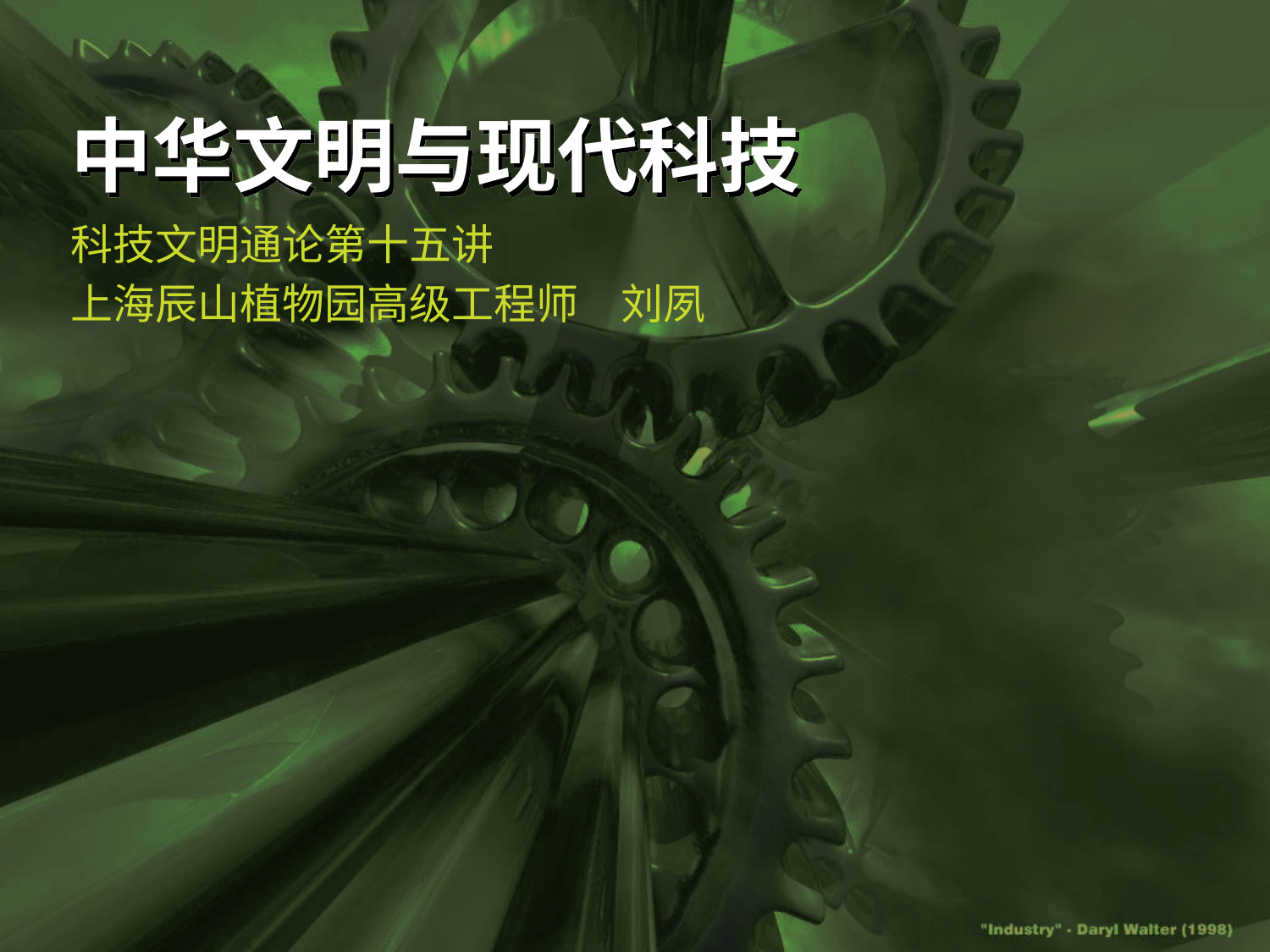

# 中华文明与现代科技
科技文明通论第十五讲
上海辰山植物园高级工程师　刘夙